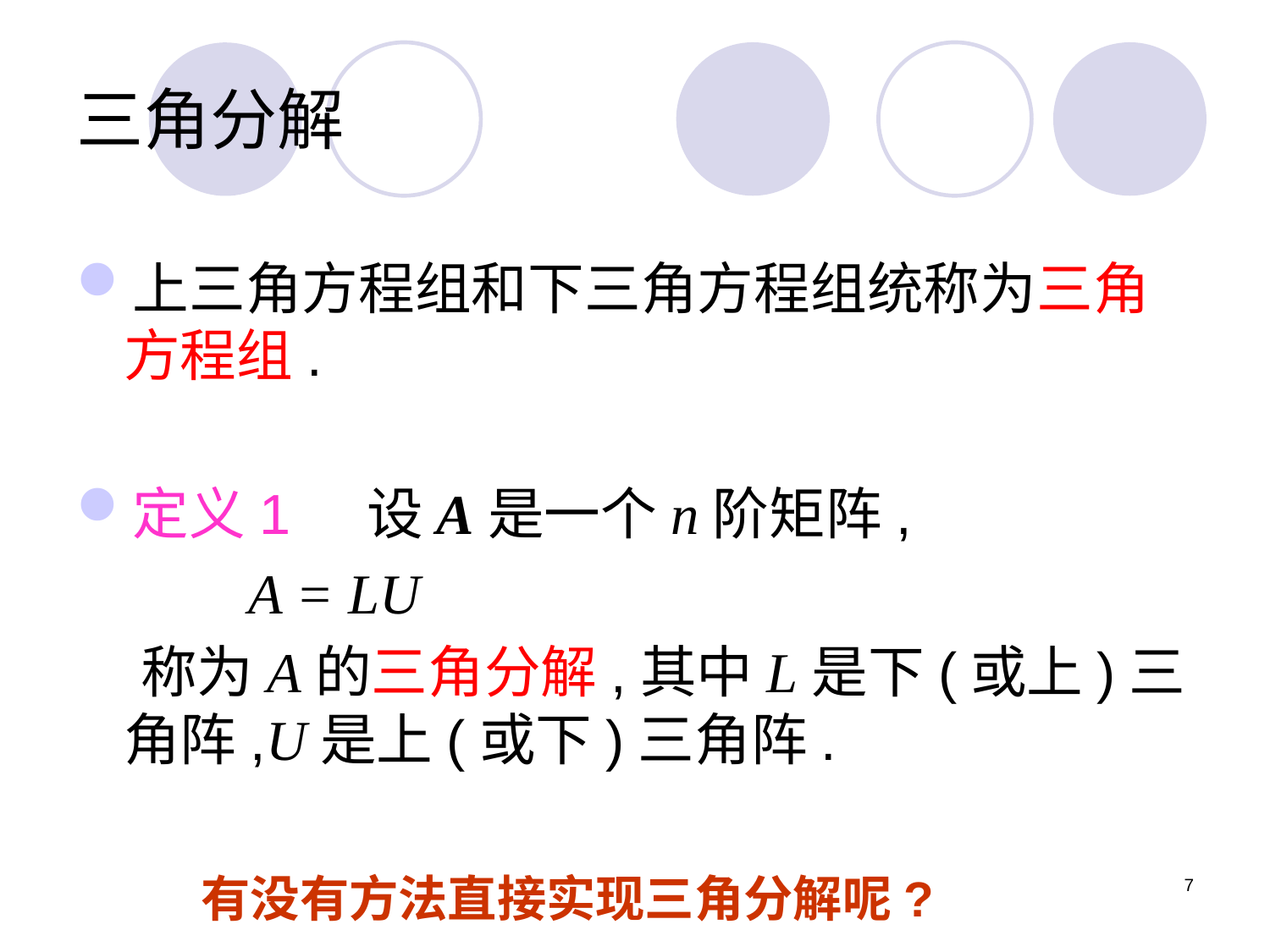

# 三角分解
上三角方程组和下三角方程组统称为三角方程组.

定义1    设A是一个n阶矩阵,
           A = LU
    称为A的三角分解,其中L是下(或上)三角阵,U是上(或下)三角阵.
有没有方法直接实现三角分解呢?
7